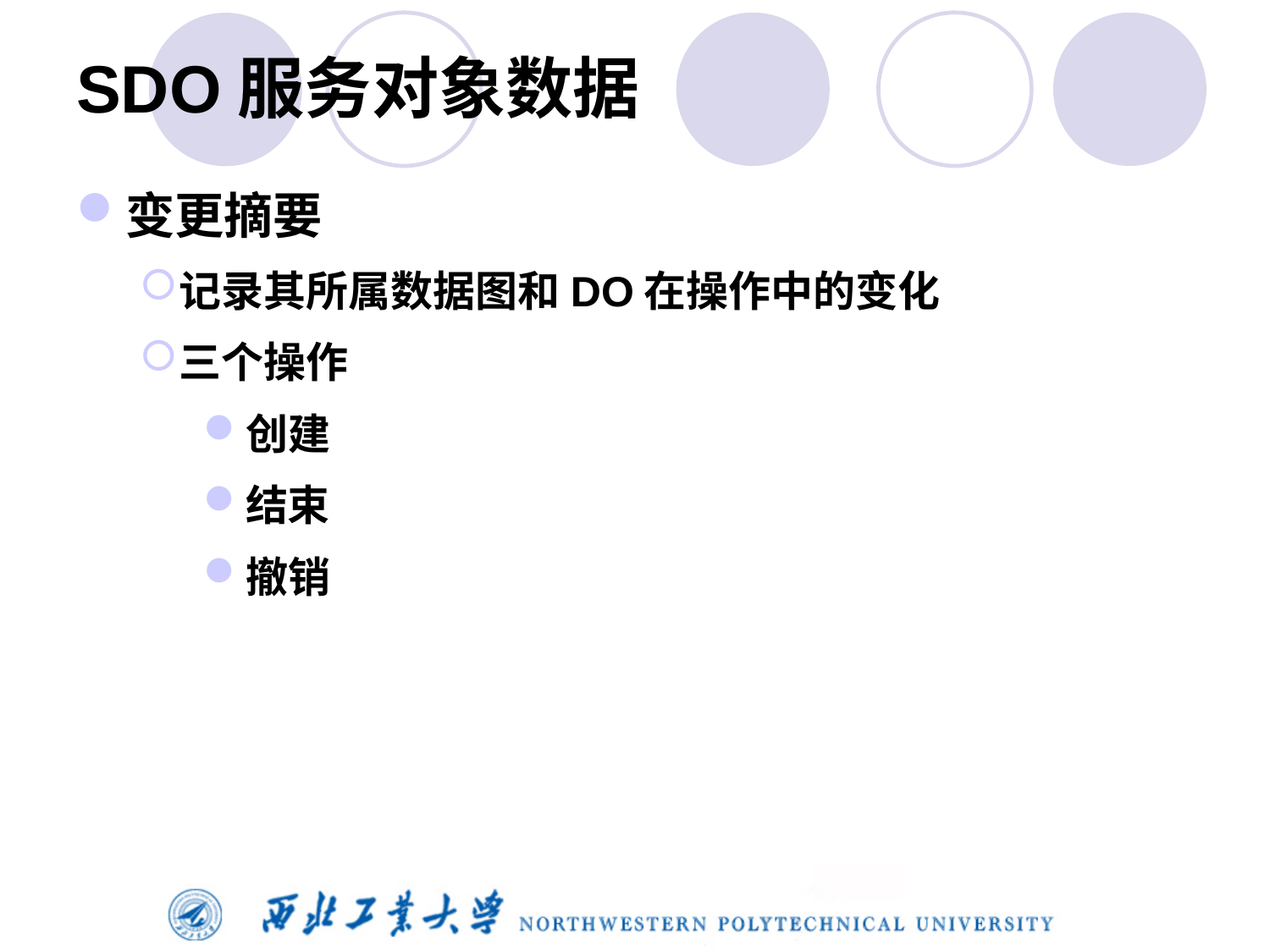

# SDO服务对象数据
变更摘要
记录其所属数据图和DO在操作中的变化
三个操作
创建
结束
撤销